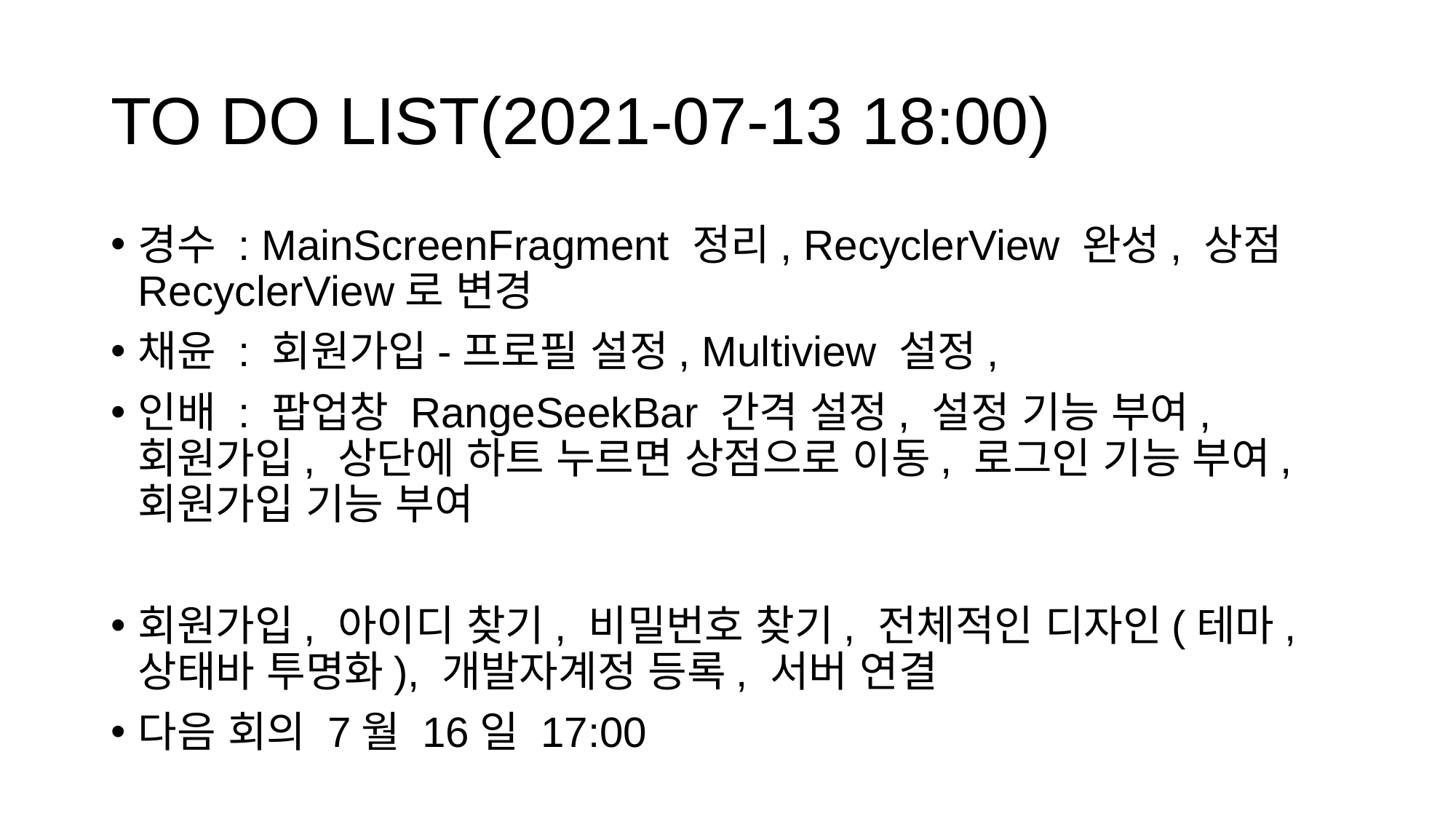

# TO DO LIST(2021-07-13 18:00)
경수 : MainScreenFragment 정리, RecyclerView 완성, 상점 RecyclerView로 변경
채윤 : 회원가입-프로필 설정, Multiview 설정,
인배 : 팝업창 RangeSeekBar 간격 설정, 설정 기능 부여, 회원가입, 상단에 하트 누르면 상점으로 이동, 로그인 기능 부여, 회원가입 기능 부여

회원가입, 아이디 찾기, 비밀번호 찾기, 전체적인 디자인(테마, 상태바 투명화), 개발자계정 등록, 서버 연결
다음 회의 7월 16일 17:00